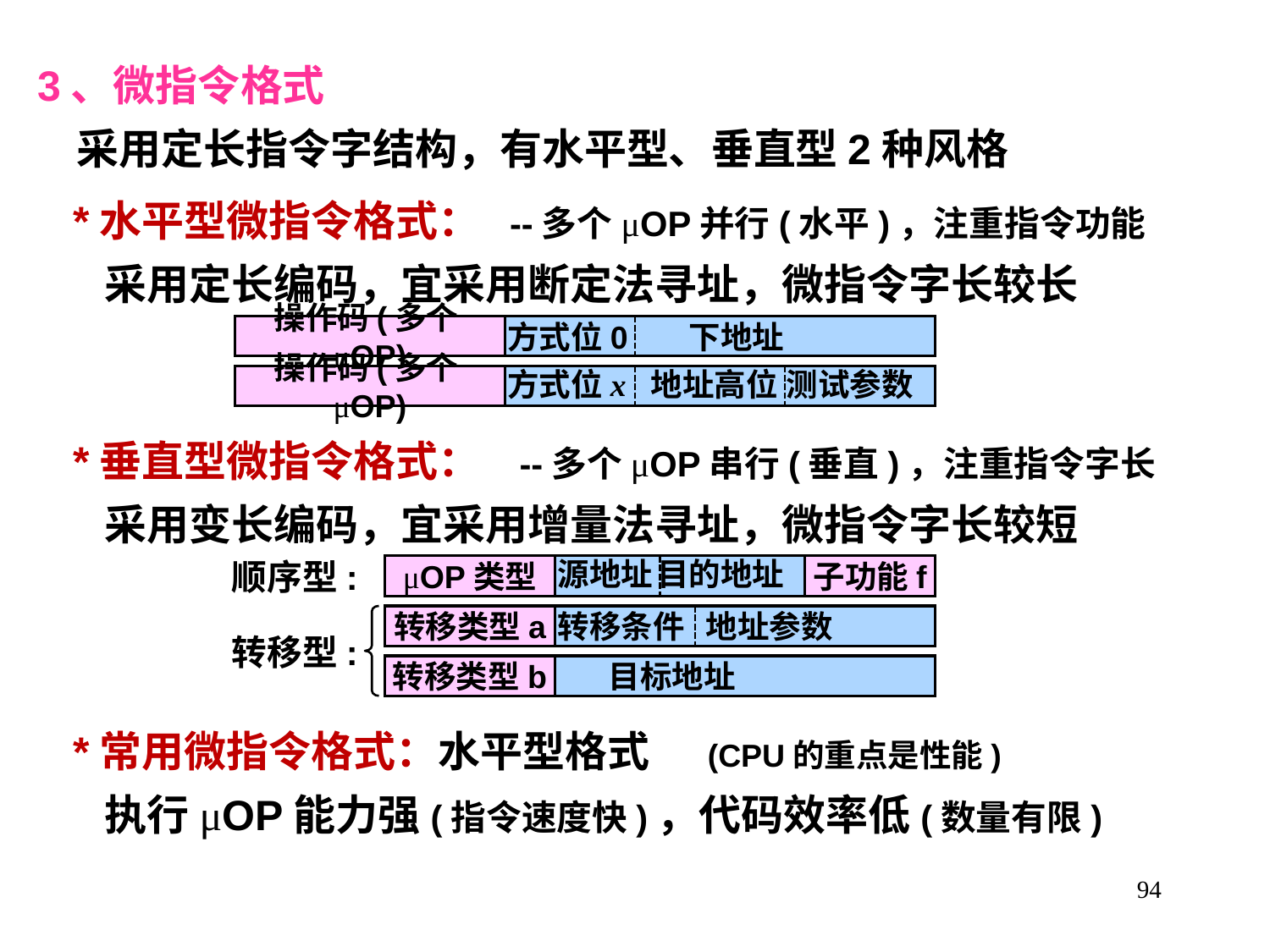

3、微指令格式
   采用定长指令字结构，有水平型、垂直型2种风格
   *水平型微指令格式：  --多个μOP并行(水平)，注重指令功能
      采用定长编码，宜采用断定法寻址，微指令字长较长
操作码(多个μOP)
方式位0      下地址
操作码(多个μOP)
方式位x  地址高位  测试参数
   *垂直型微指令格式：   --多个μOP串行(垂直)，注重指令字长
      采用变长编码，宜采用增量法寻址，微指令字长较短
顺序型:
μOP类型
源地址 目的地址
子功能f

转移类型a
转移条件   地址参数
转移型:
转移类型b
      目标地址
   *常用微指令格式：水平型格式     (CPU的重点是性能)
      执行μOP能力强(指令速度快)，代码效率低(数量有限)
94